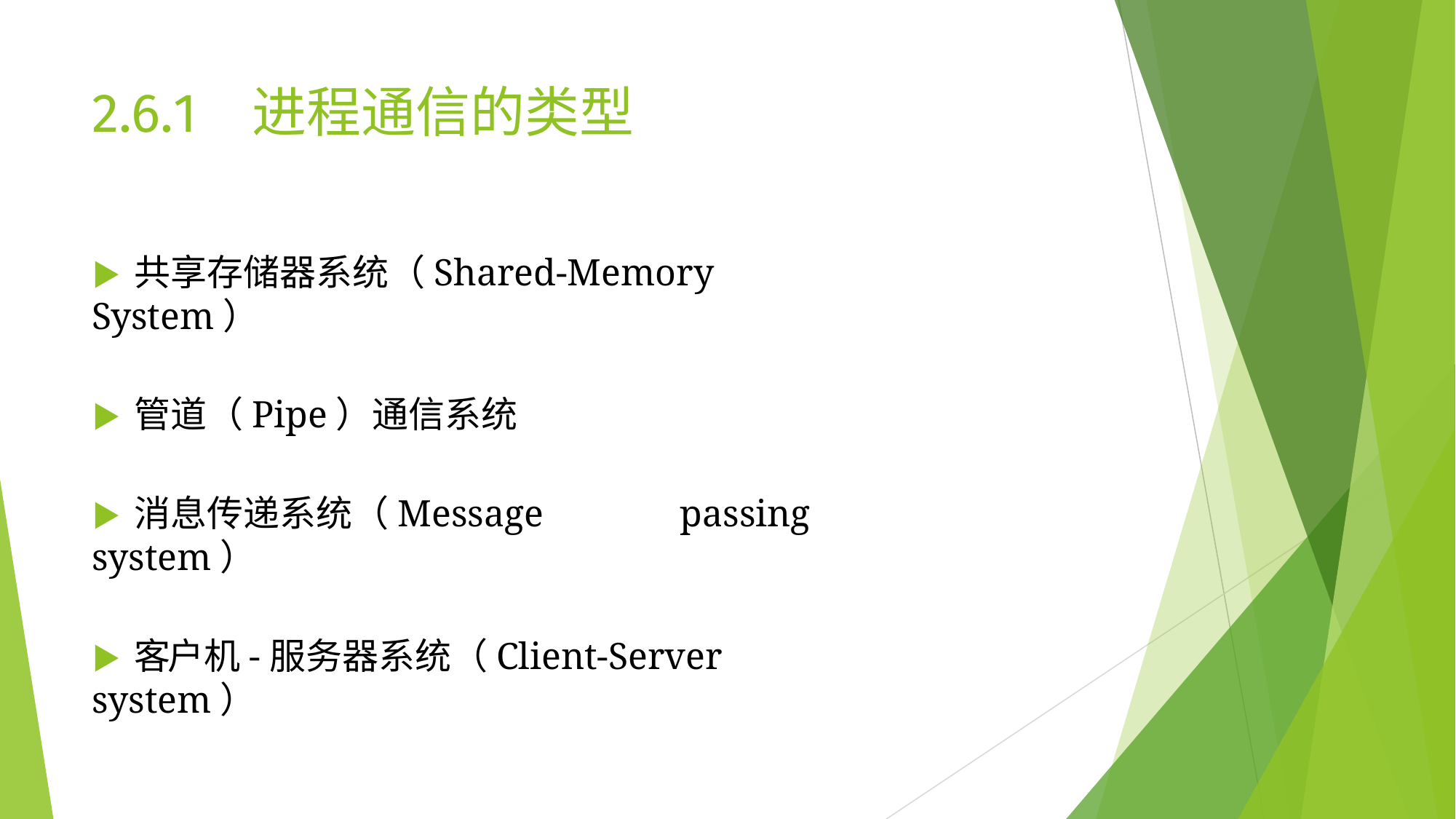

# 2.6.1	进程通信的类型
▶	共享存储器系统（Shared-Memory	System）

▶	管道（Pipe）通信系统

▶	消息传递系统（Message	passing	system）

▶	客户机-服务器系统（Client-Server	system）